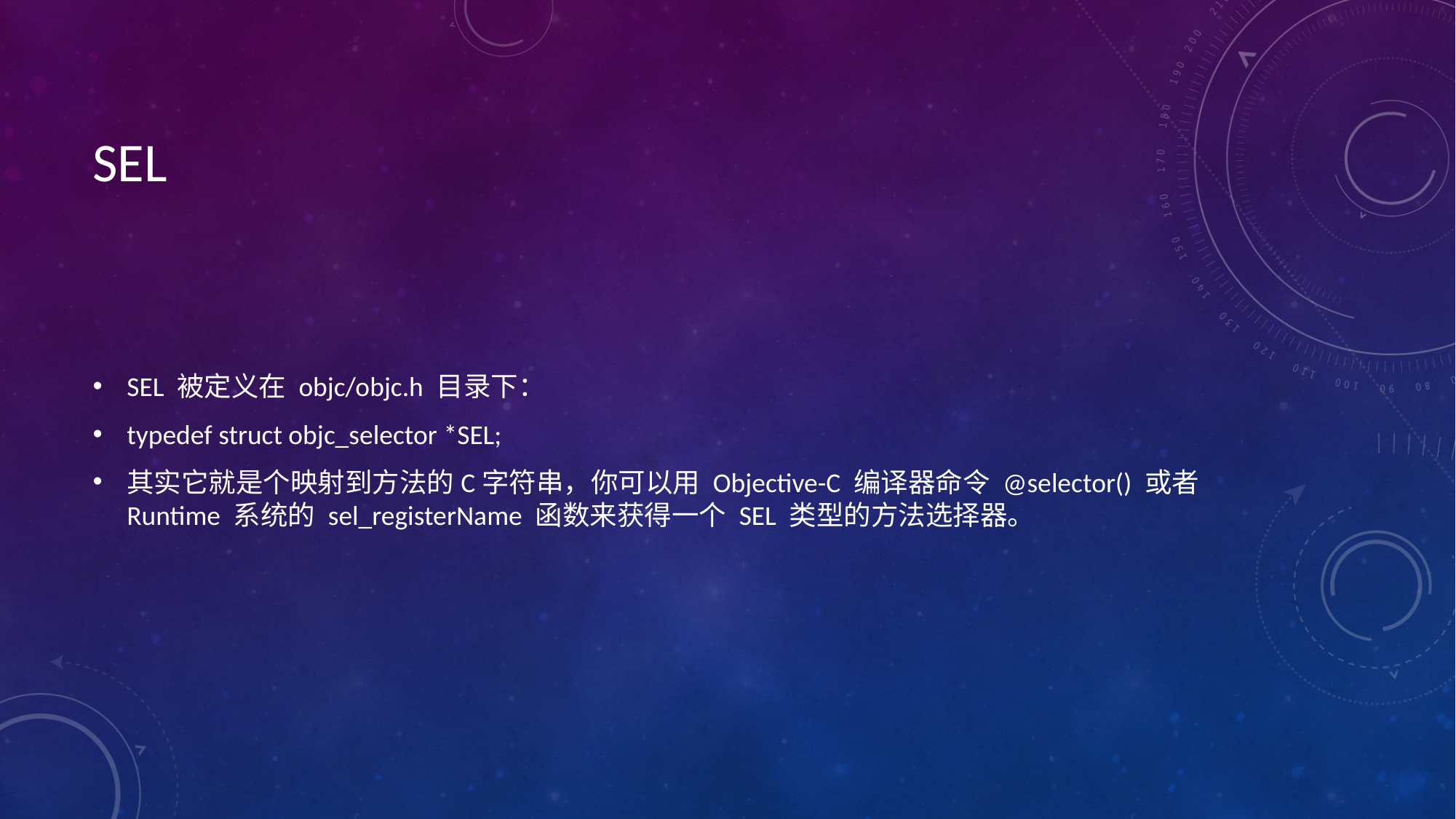

# SEL
SEL 被定义在 objc/objc.h 目录下：
typedef struct objc_selector *SEL;
其实它就是个映射到方法的C字符串，你可以用 Objective-C 编译器命令 @selector() 或者 Runtime 系统的 sel_registerName 函数来获得一个 SEL 类型的方法选择器。